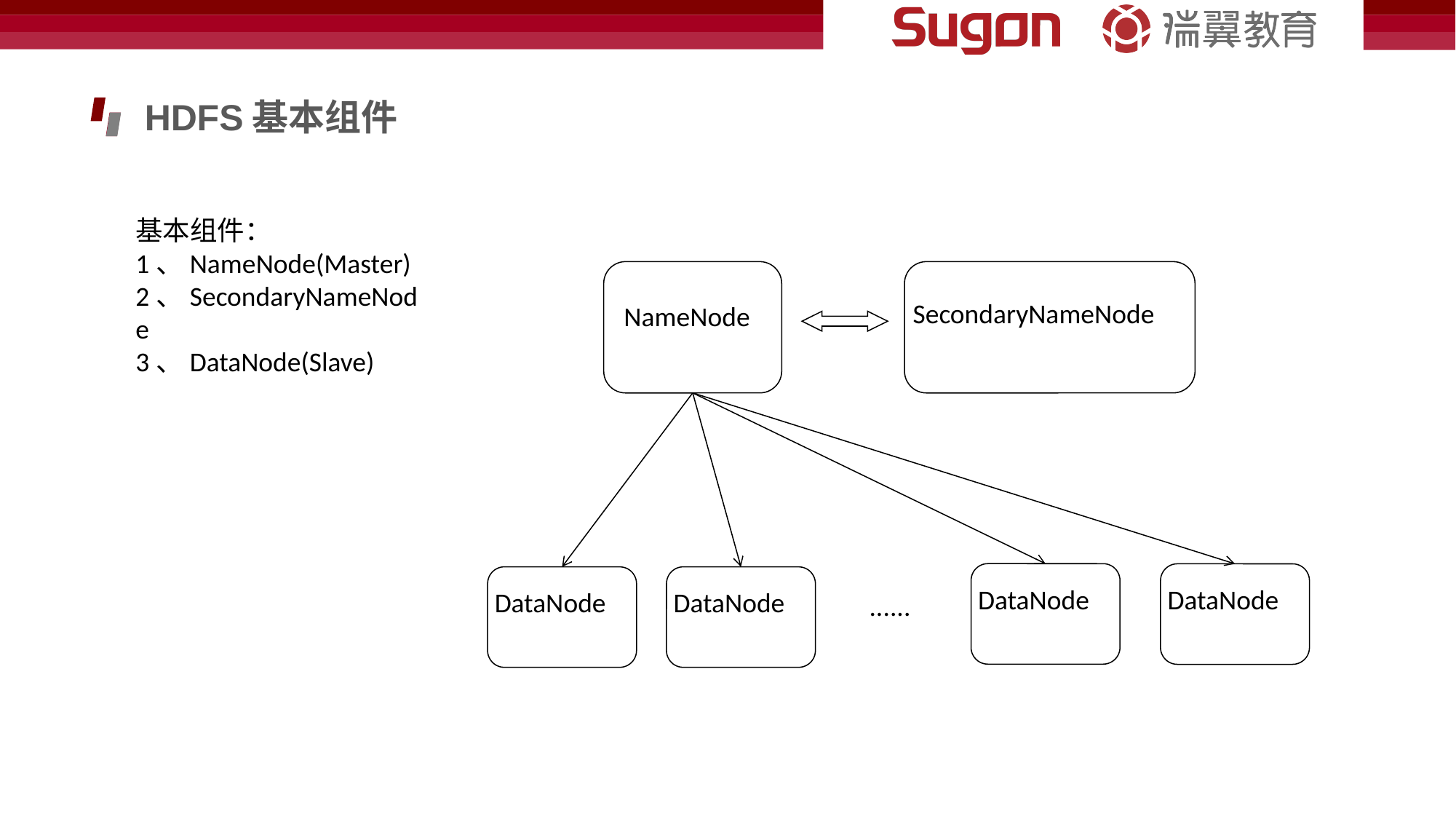

HDFS基本组件

基本组件：
1、NameNode(Master)
2、SecondaryNameNode
3、DataNode(Slave)

NameNode

SecondaryNameNode

DataNode

DataNode

DataNode

DataNode

......